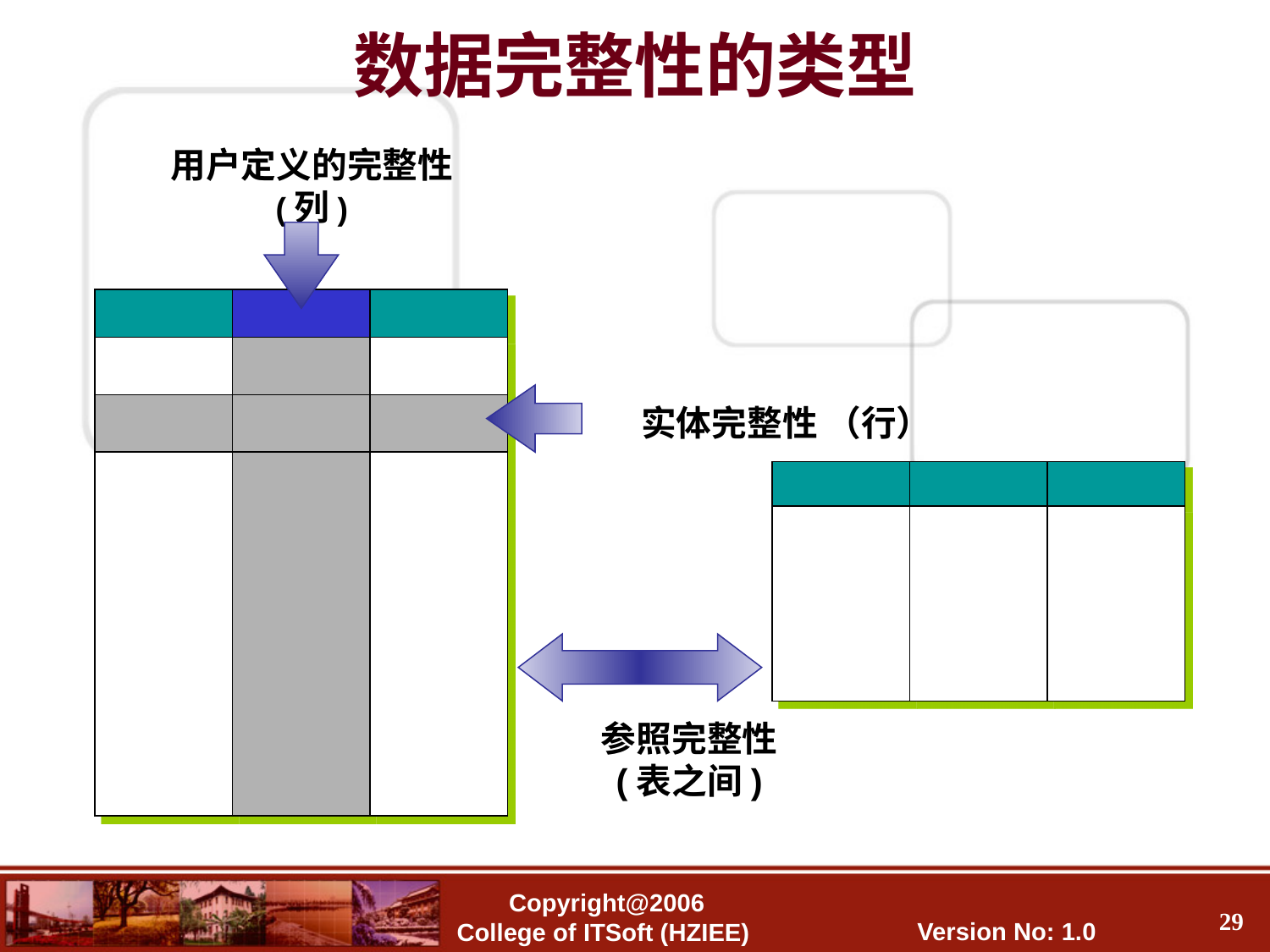

数据完整性的类型
用户定义的完整性
(列)

实体完整性 （行）

参照完整性
(表之间)